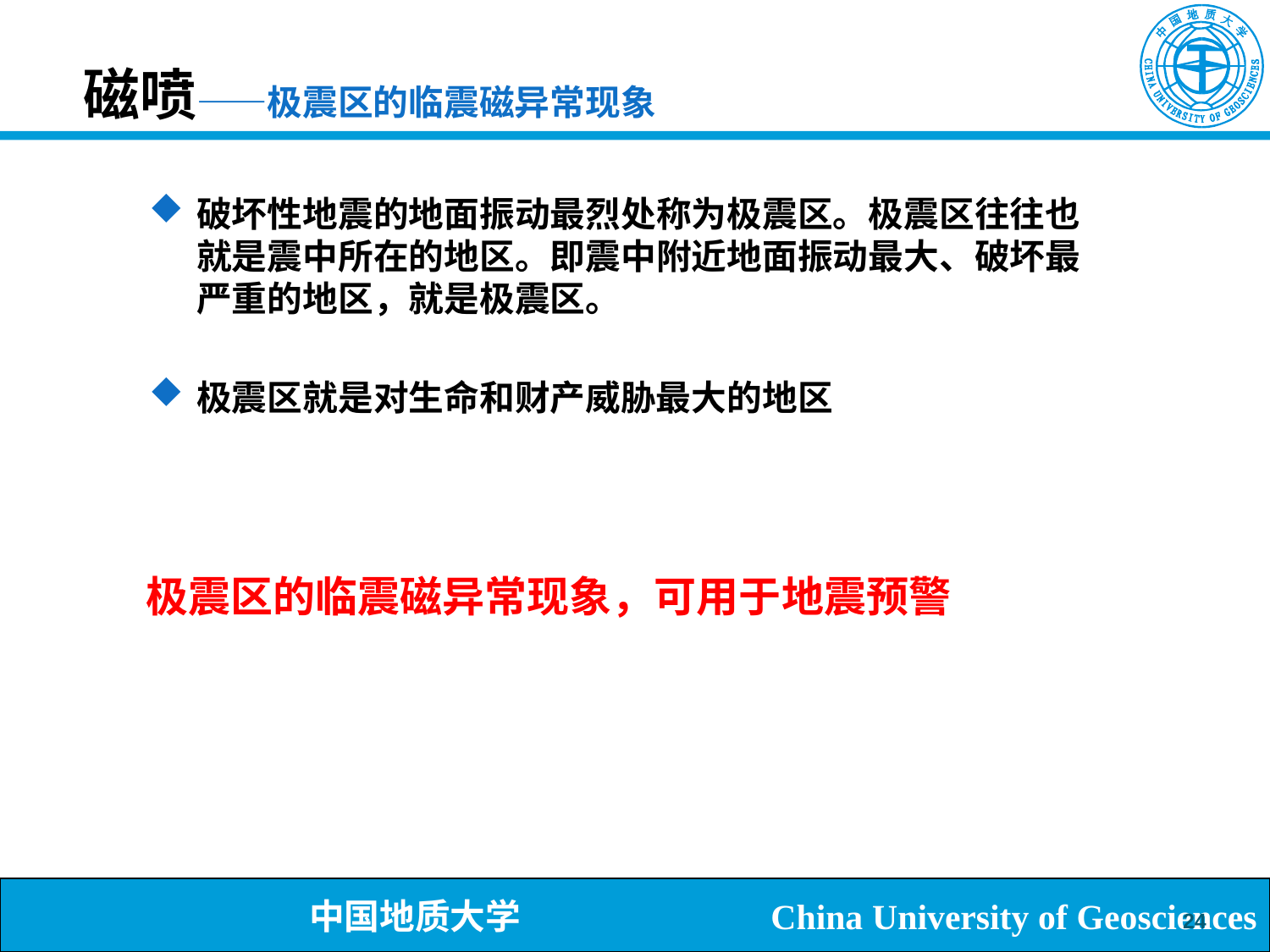

磁喷——极震区的临震磁异常现象
破坏性地震的地面振动最烈处称为极震区。极震区往往也就是震中所在的地区。即震中附近地面振动最大、破坏最严重的地区，就是极震区。

极震区就是对生命和财产威胁最大的地区
极震区的临震磁异常现象，可用于地震预警
24